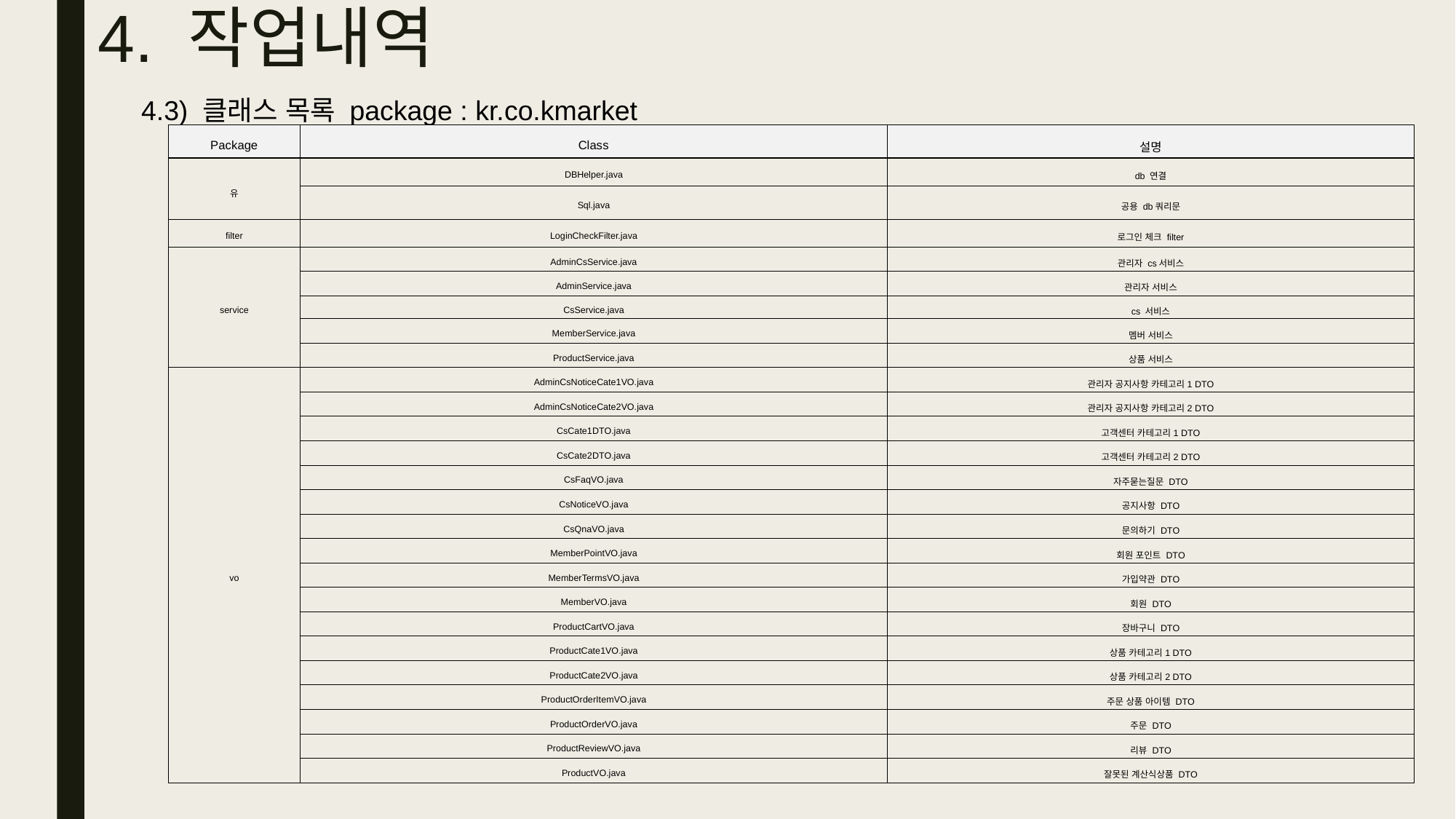

# 4. 작업내역
4.3) 클래스 목록 package : kr.co.kmarket

| Package | Class | 설명 |
| --- | --- | --- |
| 유 | DBHelper.java | db 연결 |
| --- | --- | --- |
|  | Sql.java | 공용 db쿼리문 |
| filter | LoginCheckFilter.java | 로그인 체크 filter |
| service | AdminCsService.java | 관리자 cs서비스 |
|  | AdminService.java | 관리자 서비스 |
|  | CsService.java | cs 서비스 |
|  | MemberService.java | 멤버 서비스 |
|  | ProductService.java | 상품 서비스 |
| vo | AdminCsNoticeCate1VO.java | 관리자 공지사항 카테고리1 DTO |
|  | AdminCsNoticeCate2VO.java | 관리자 공지사항 카테고리2 DTO |
|  | CsCate1DTO.java | 고객센터 카테고리1 DTO |
|  | CsCate2DTO.java | 고객센터 카테고리2 DTO |
|  | CsFaqVO.java | 자주묻는질문 DTO |
|  | CsNoticeVO.java | 공지사항 DTO |
|  | CsQnaVO.java | 문의하기 DTO |
|  | MemberPointVO.java | 회원 포인트 DTO |
|  | MemberTermsVO.java | 가입약관 DTO |
|  | MemberVO.java | 회원 DTO |
|  | ProductCartVO.java | 장바구니 DTO |
|  | ProductCate1VO.java | 상품 카테고리1 DTO |
|  | ProductCate2VO.java | 상품 카테고리2 DTO |
|  | ProductOrderItemVO.java | 주문 상품 아이템 DTO |
|  | ProductOrderVO.java | 주문 DTO |
|  | ProductReviewVO.java | 리뷰 DTO |
|  | ProductVO.java | 잘못된 계산식상품 DTO |